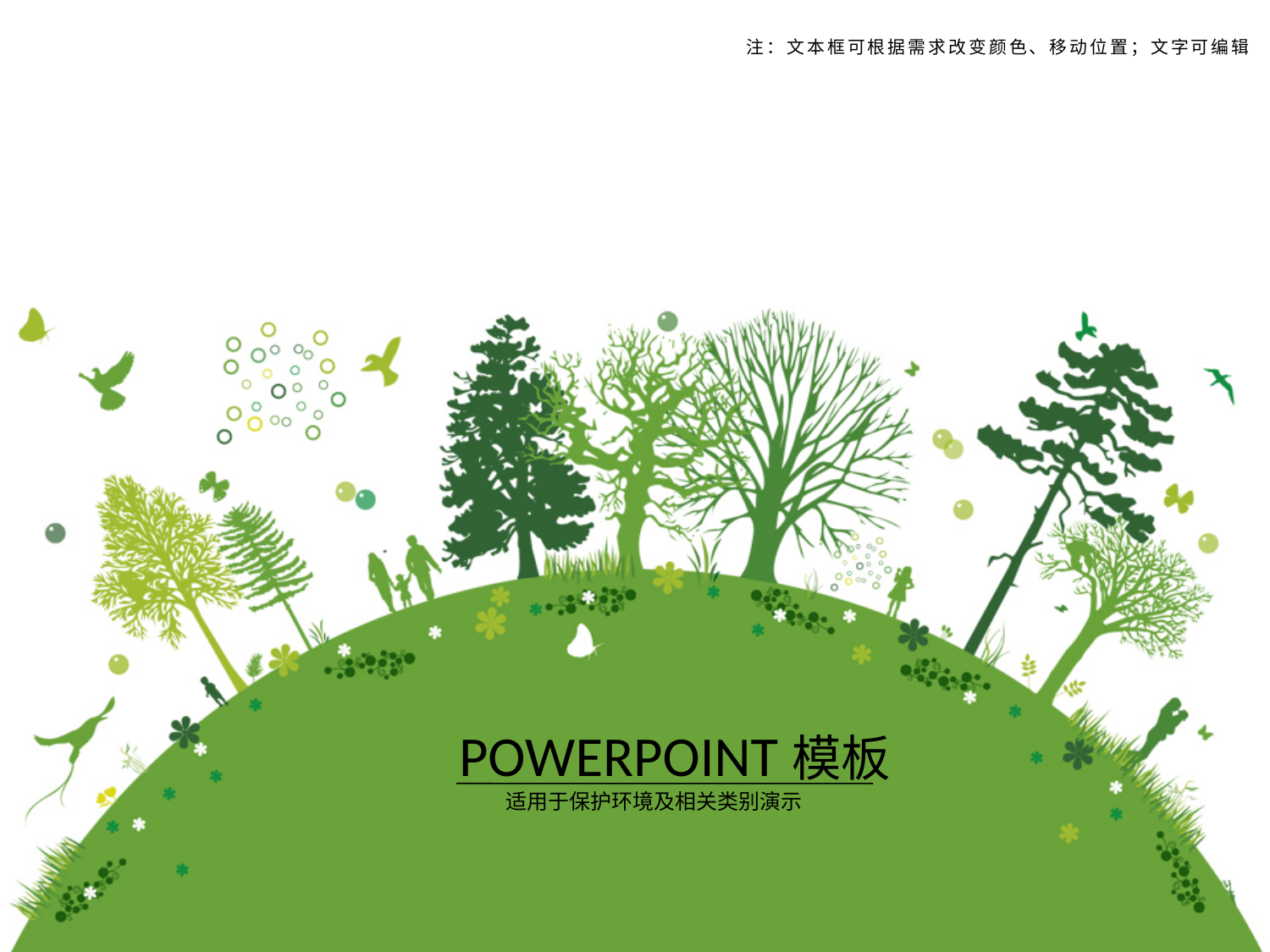

注：文本框可根据需求改变颜色、移动位置；文字可编辑

POWERPOINT模板
         适用于保护环境及相关类别演示